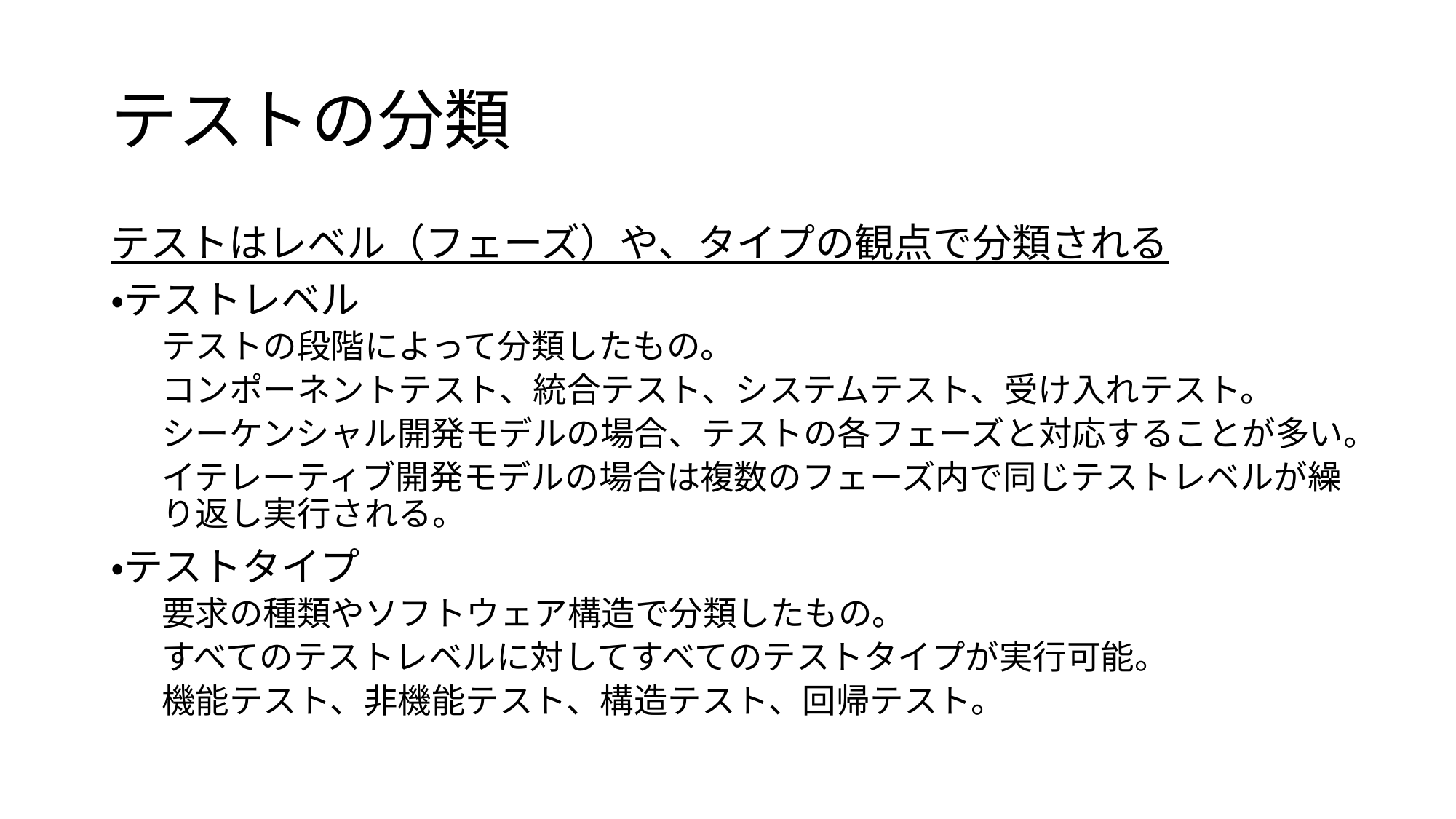

# テストの分類
テストはレベル（フェーズ）や、タイプの観点で分類される
・テストレベル
テストの段階によって分類したもの。
コンポーネントテスト、統合テスト、システムテスト、受け入れテスト。
シーケンシャル開発モデルの場合、テストの各フェーズと対応することが多い。
イテレーティブ開発モデルの場合は複数のフェーズ内で同じテストレベルが繰り返し実行される。
・テストタイプ
要求の種類やソフトウェア構造で分類したもの。
すべてのテストレベルに対してすべてのテストタイプが実行可能。
機能テスト、非機能テスト、構造テスト、回帰テスト。